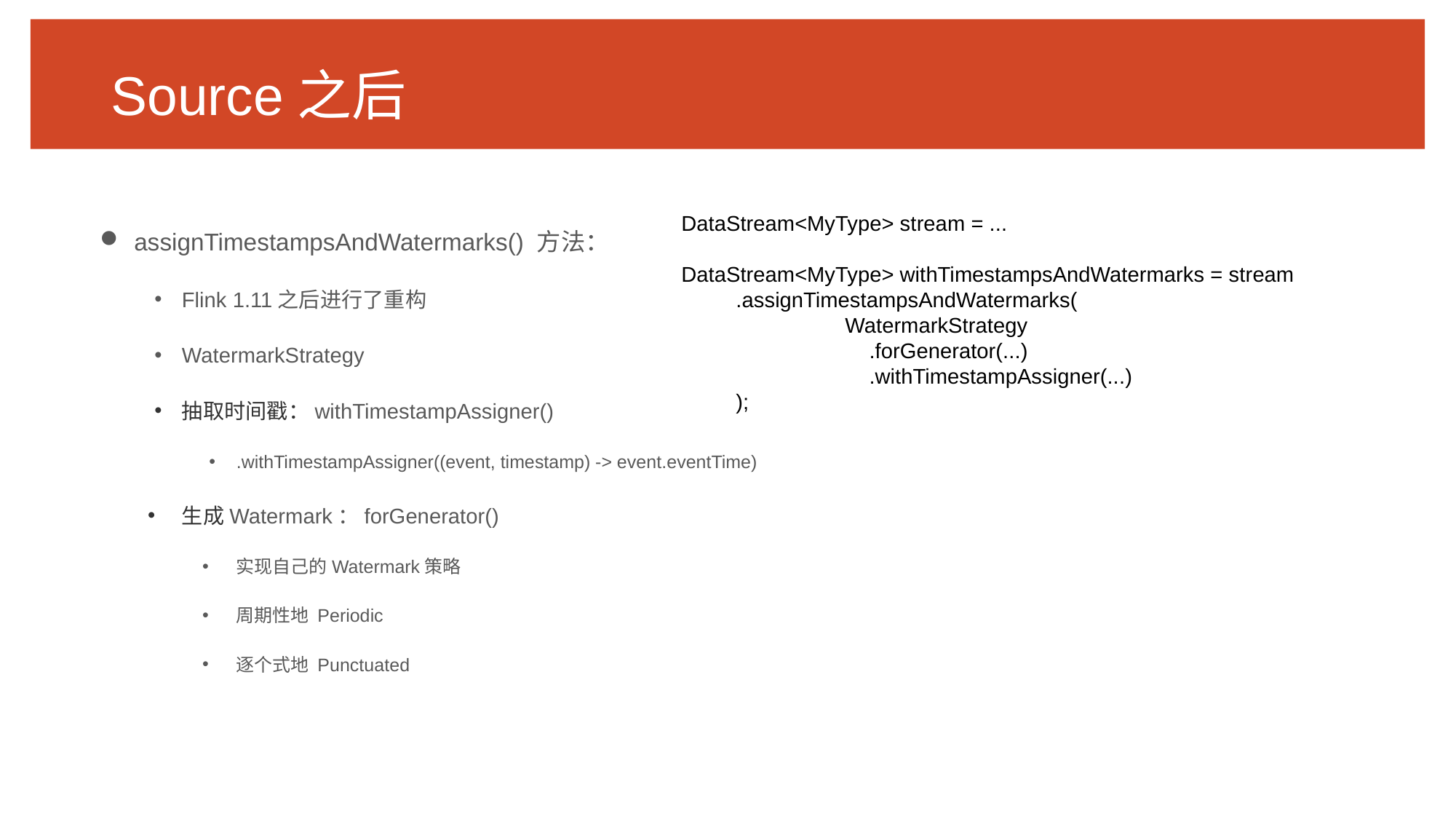

# Source之后
DataStream<MyType> stream = ...

DataStream<MyType> withTimestampsAndWatermarks = stream
.assignTimestampsAndWatermarks(
	WatermarkStrategy
	    .forGenerator(...)
	    .withTimestampAssigner(...)
);
assignTimestampsAndWatermarks() 方法：
Flink 1.11之后进行了重构
WatermarkStrategy
抽取时间戳：withTimestampAssigner()
.withTimestampAssigner((event, timestamp) -> event.eventTime)
生成Watermark：forGenerator()
实现自己的Watermark策略
周期性地 Periodic
逐个式地 Punctuated